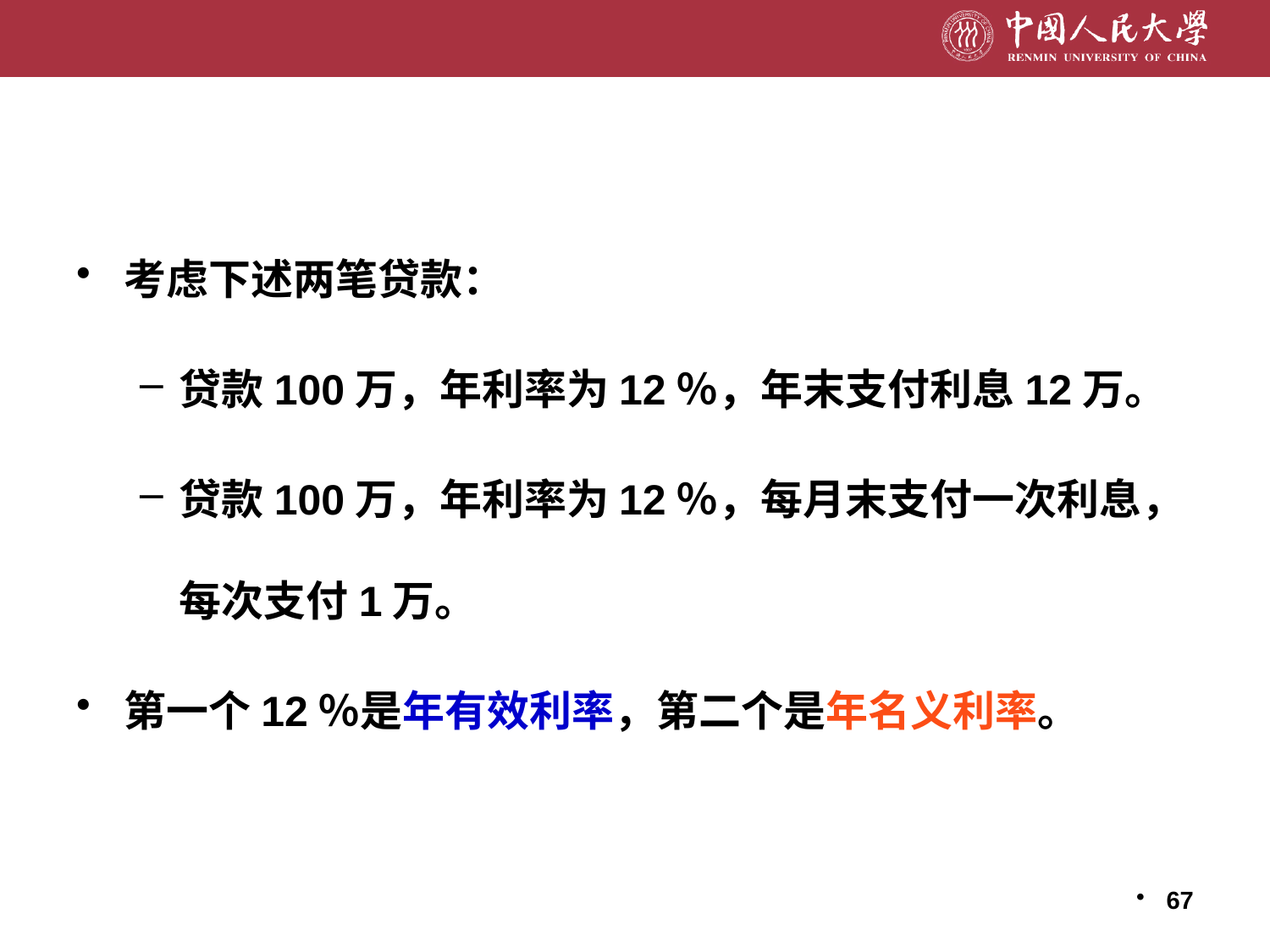

考虑下述两笔贷款：
贷款100万，年利率为12％，年末支付利息12万。
贷款100万，年利率为12％，每月末支付一次利息，每次支付1万。
第一个12％是年有效利率，第二个是年名义利率。
67